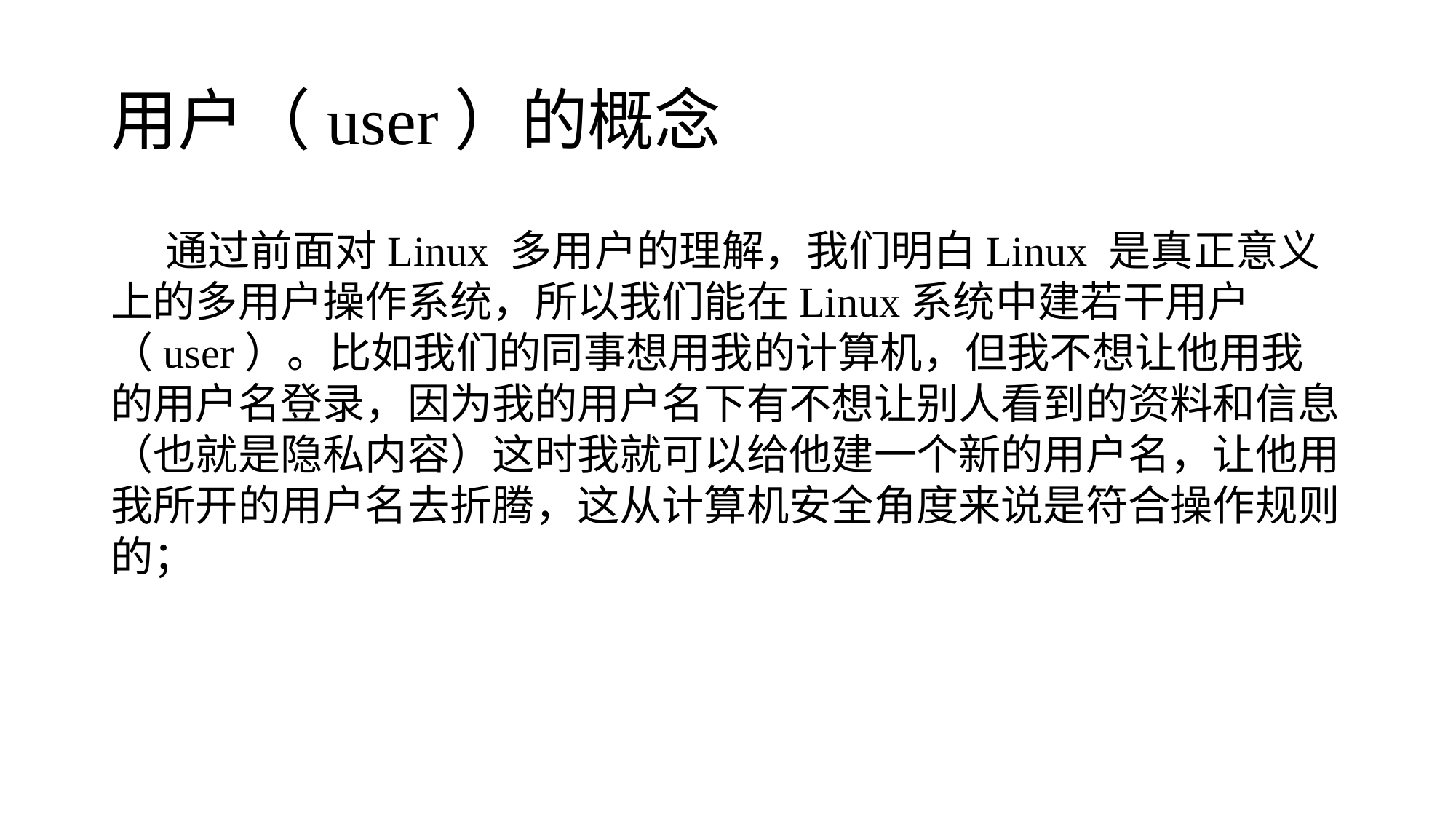

# 用户（user）的概念
通过前面对Linux 多用户的理解，我们明白Linux 是真正意义上的多用户操作系统，所以我们能在Linux系统中建若干用户（user）。比如我们的同事想用我的计算机，但我不想让他用我的用户名登录，因为我的用户名下有不想让别人看到的资料和信息（也就是隐私内容）这时我就可以给他建一个新的用户名，让他用我所开的用户名去折腾，这从计算机安全角度来说是符合操作规则的；